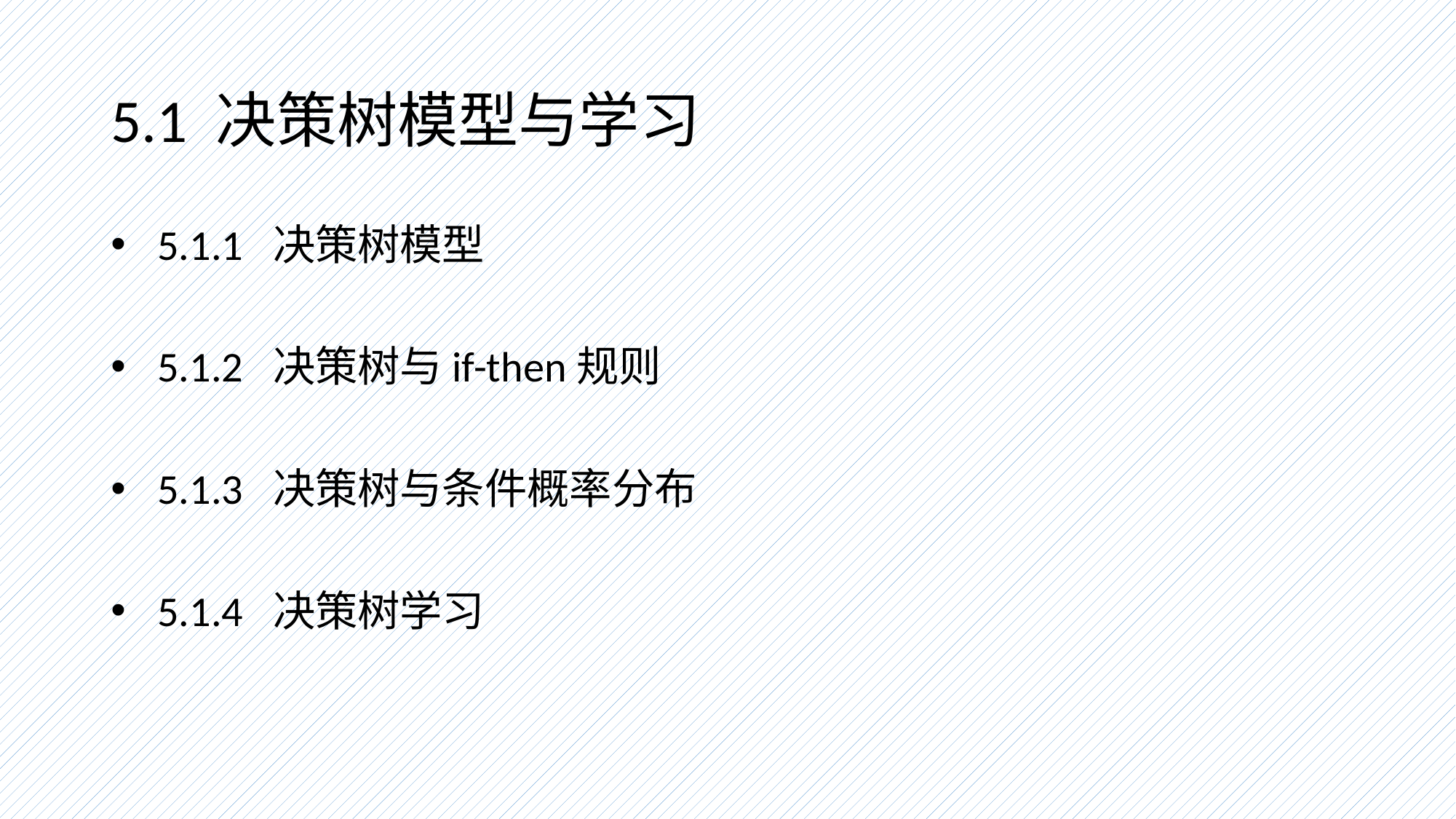

# 5.1 决策树模型与学习
  5.1.1  决策树模型

  5.1.2  决策树与if-then规则

  5.1.3  决策树与条件概率分布

  5.1.4  决策树学习